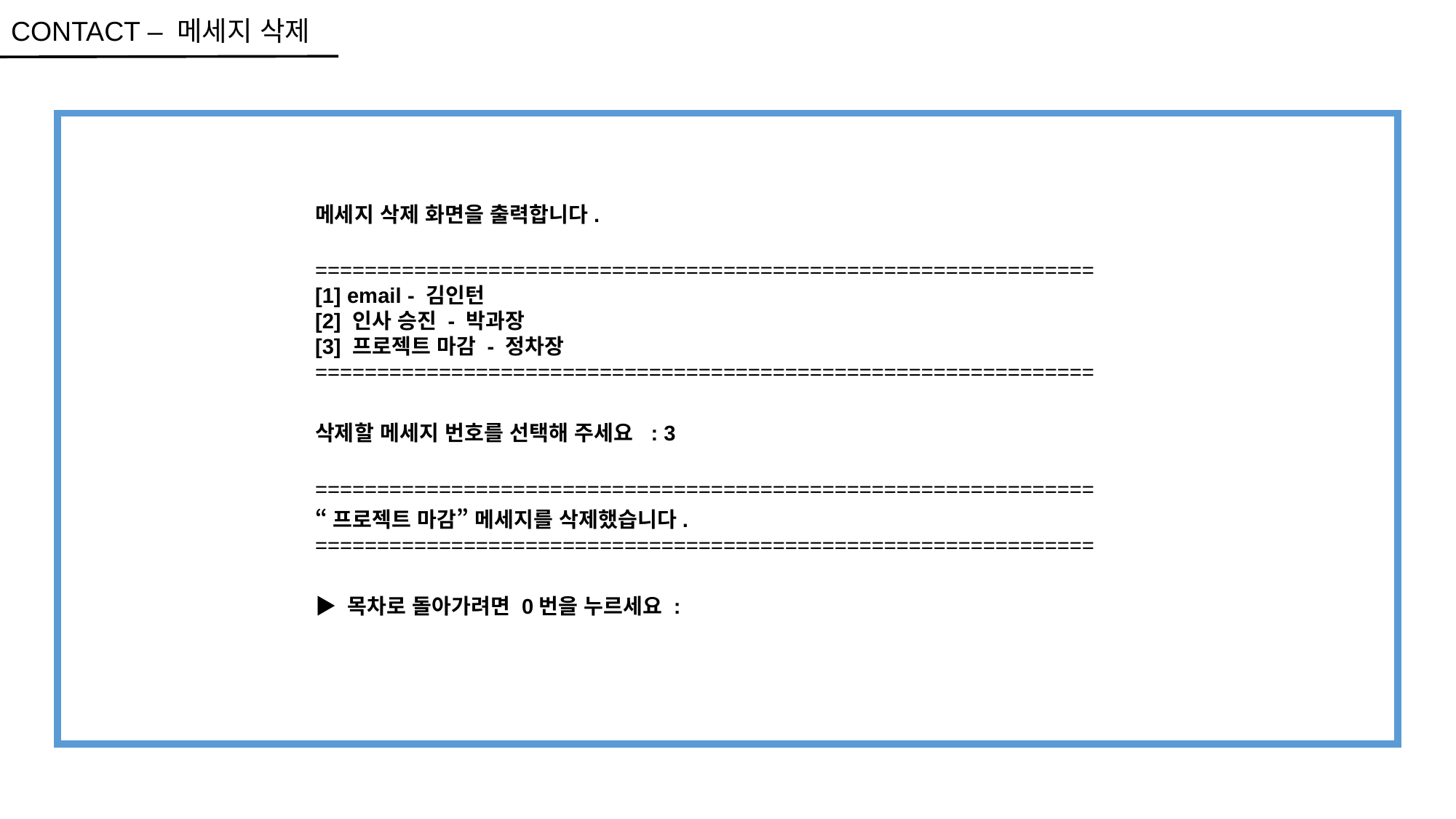

CONTACT – 메세지 삭제

메세지 삭제 화면을 출력합니다.

===============================================================
[1] email - 김인턴
[2] 인사 승진 - 박과장
[3] 프로젝트 마감 - 정차장
===============================================================

삭제할 메세지 번호를 선택해 주세요  : 3

===============================================================
“프로젝트 마감” 메세지를 삭제했습니다.
===============================================================

▶ 목차로 돌아가려면 0번을 누르세요 :